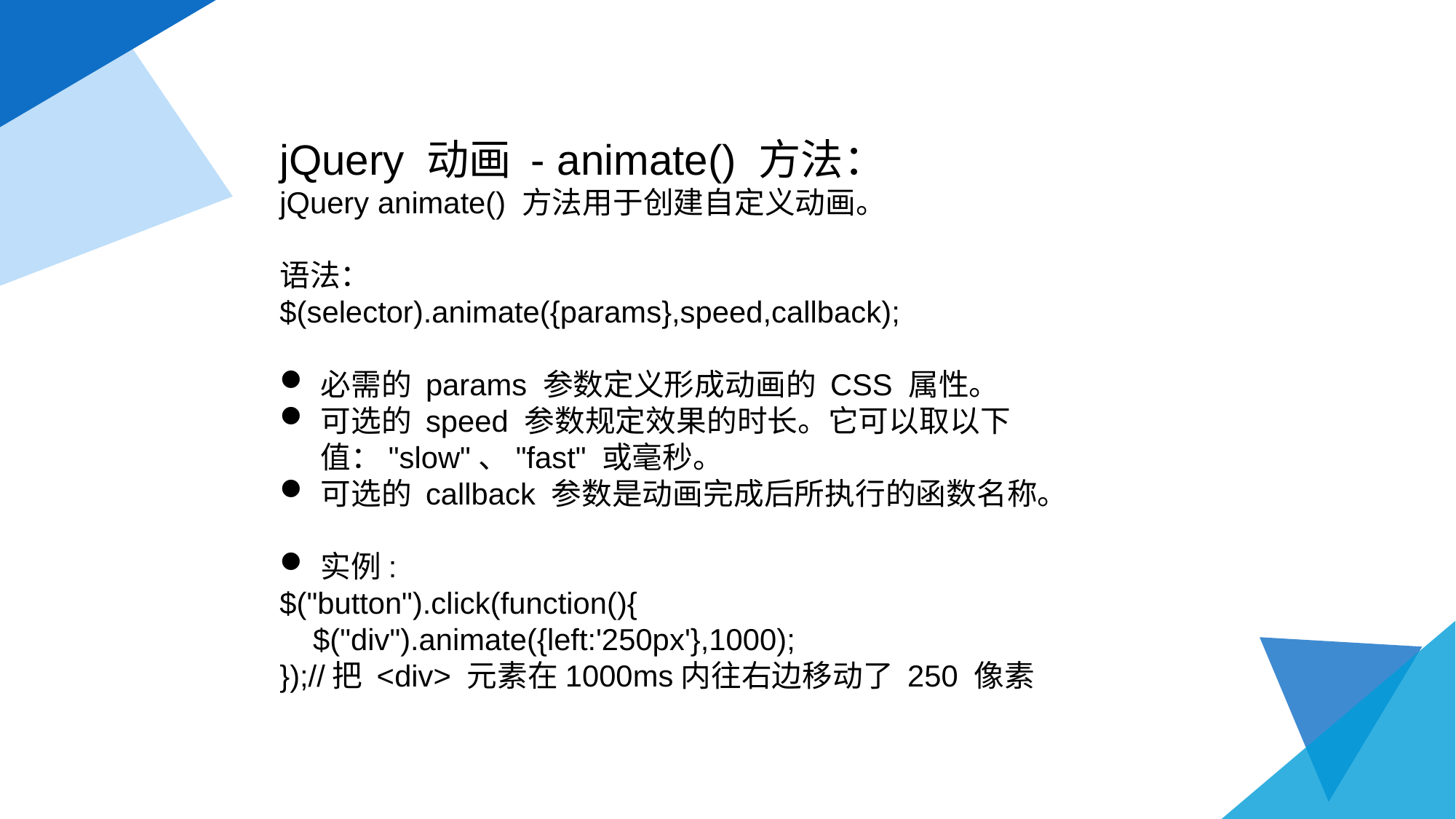

jQuery 动画 - animate() 方法：
jQuery animate() 方法用于创建自定义动画。

语法：
$(selector).animate({params},speed,callback);

必需的 params 参数定义形成动画的 CSS 属性。
可选的 speed 参数规定效果的时长。它可以取以下值："slow"、"fast" 或毫秒。
可选的 callback 参数是动画完成后所执行的函数名称。

实例:
$("button").click(function(){
    $("div").animate({left:'250px'},1000);
});//把 <div> 元素在1000ms内往右边移动了 250 像素